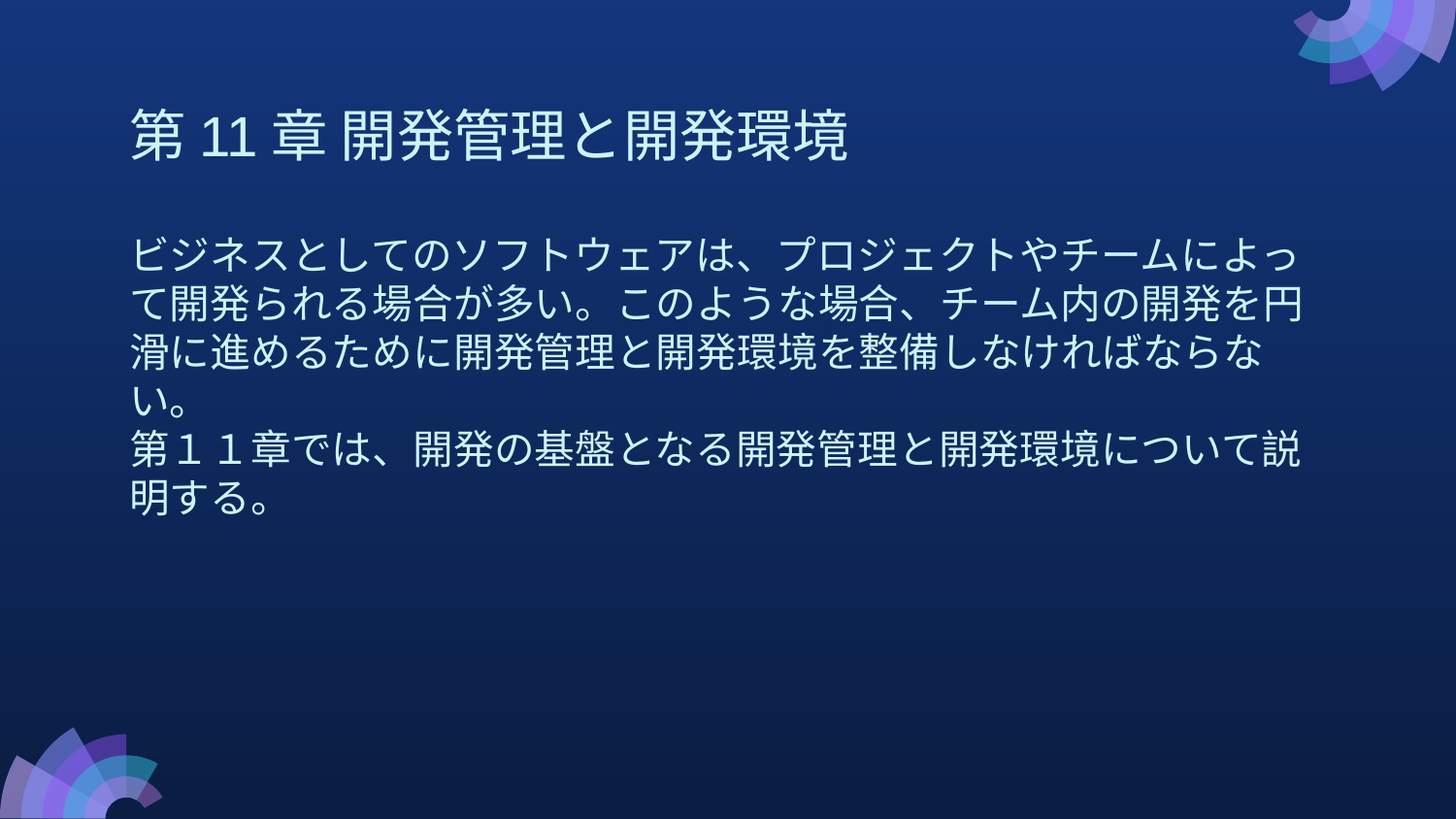

# 第11章 開発管理と開発環境
ビジネスとしてのソフトウェアは、プロジェクトやチームによって開発られる場合が多い。このような場合、チーム内の開発を円滑に進めるために開発管理と開発環境を整備しなければならない。
第１１章では、開発の基盤となる開発管理と開発環境について説明する。